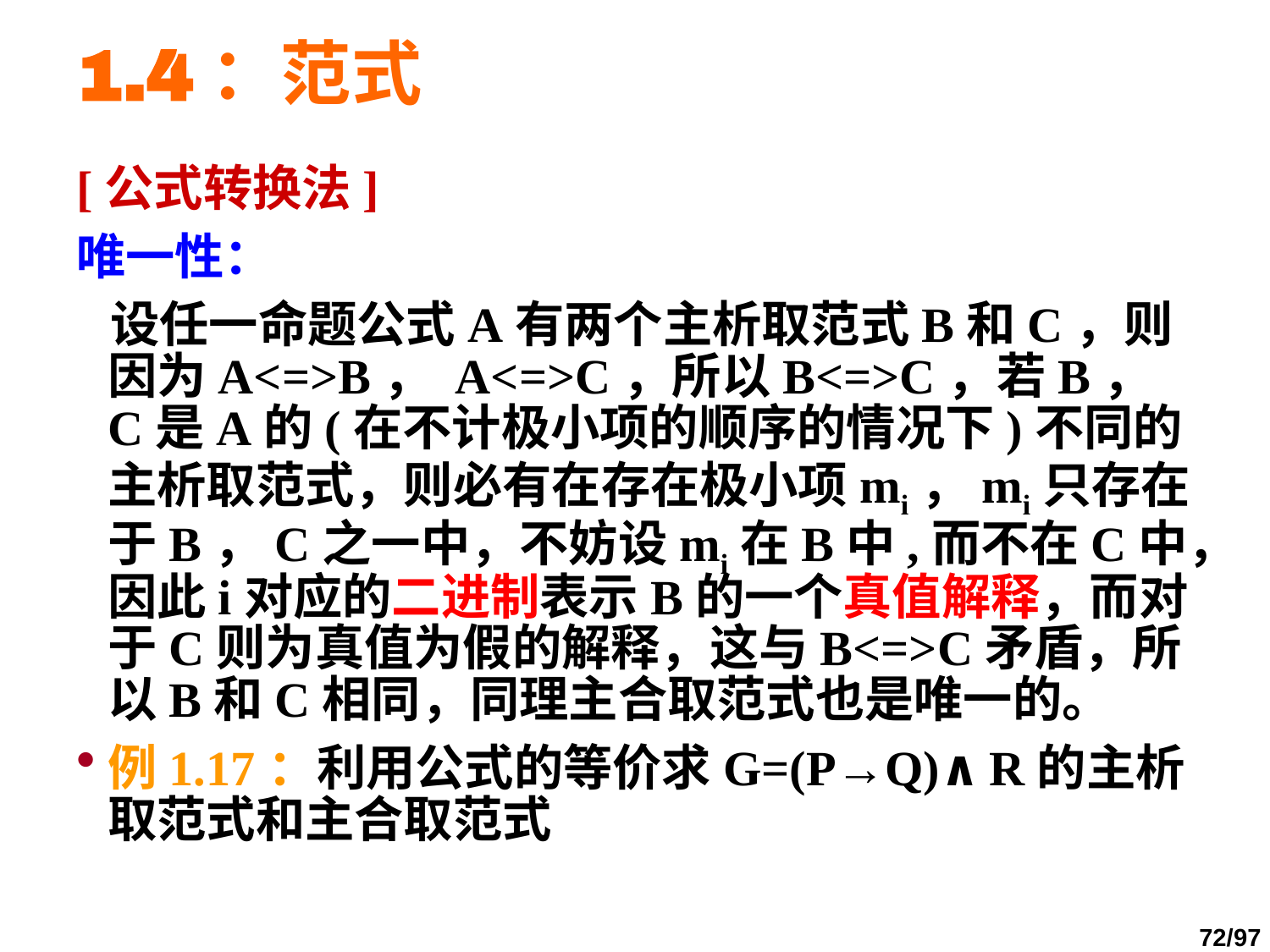

# 1.4：范式
[公式转换法]
唯一性：
  设任一命题公式A有两个主析取范式B和C，则因为A<=>B， A<=>C，所以B<=>C，若B，C是A的(在不计极小项的顺序的情况下)不同的主析取范式，则必有在存在极小项mi，mi只存在于B，C之一中，不妨设mi在B中,而不在C中，因此i对应的二进制表示B的一个真值解释，而对于C则为真值为假的解释，这与B<=>C矛盾，所以B和C相同，同理主合取范式也是唯一的。
例1.17：利用公式的等价求G=(P→Q)∧R的主析取范式和主合取范式